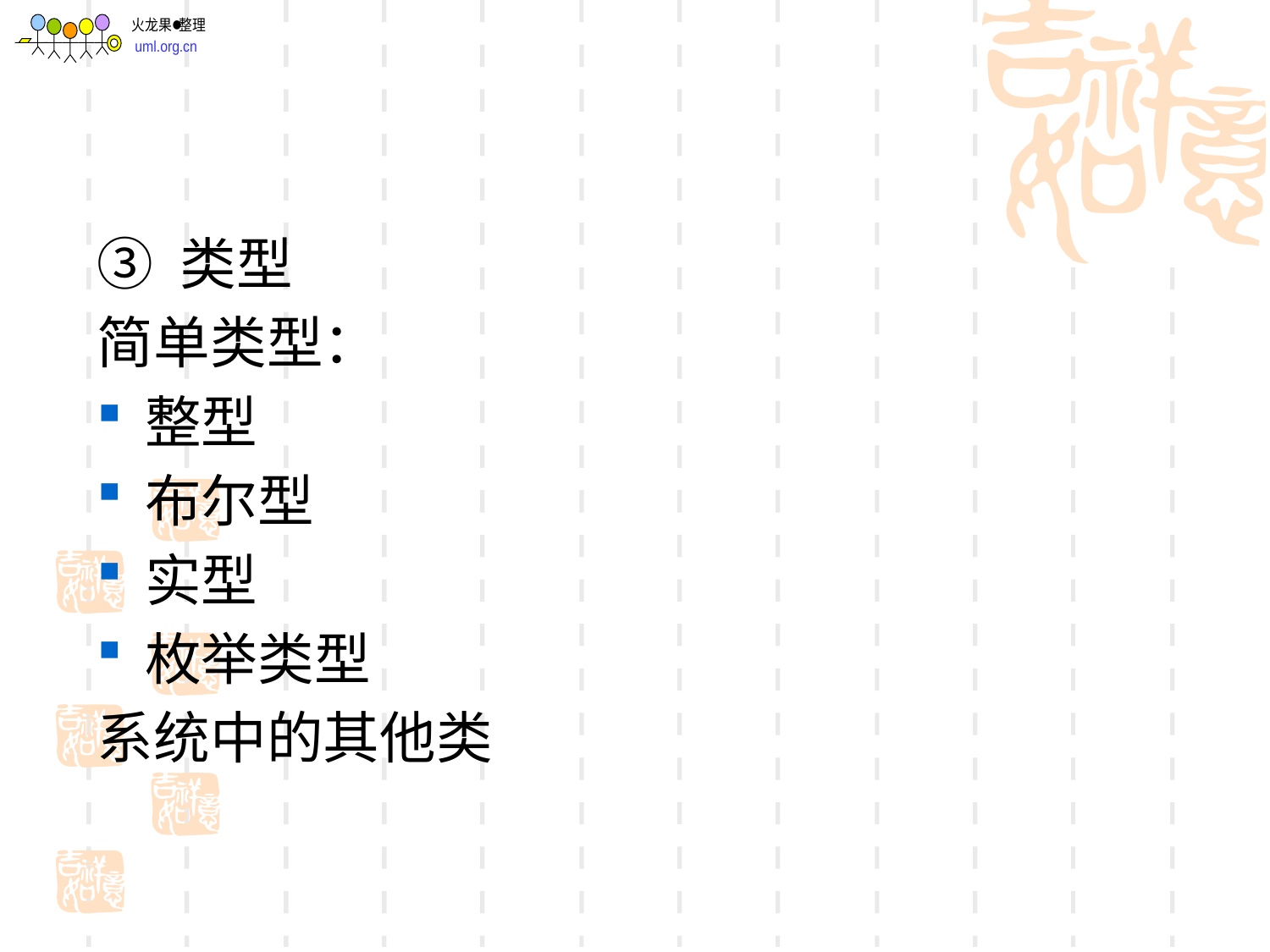

③ 类型
简单类型：
整型
布尔型
实型
枚举类型
系统中的其他类